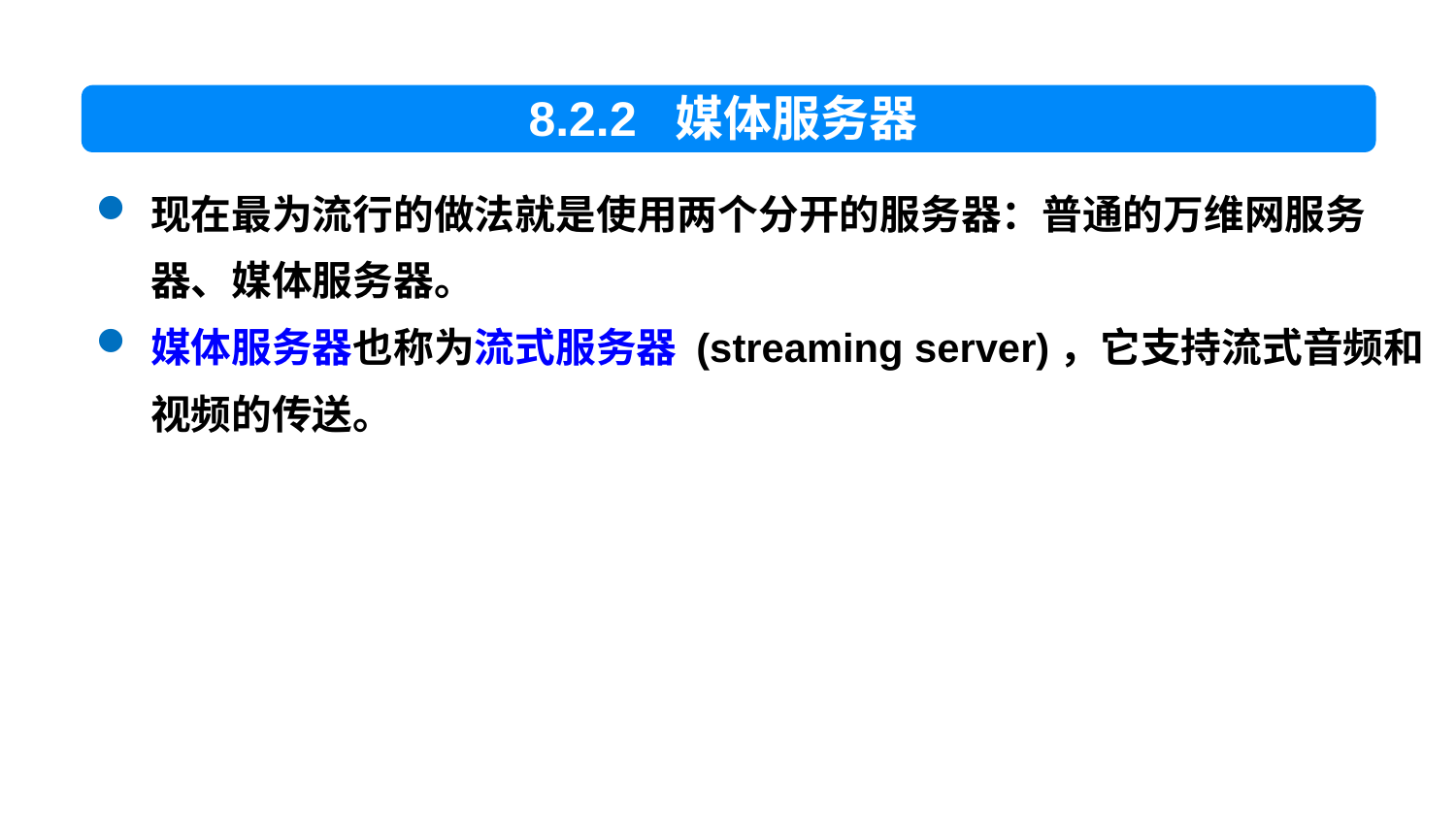

8.2.2  媒体服务器

现在最为流行的做法就是使用两个分开的服务器：普通的万维网服务器、媒体服务器。
媒体服务器也称为流式服务器 (streaming server)，它支持流式音频和视频的传送。
16